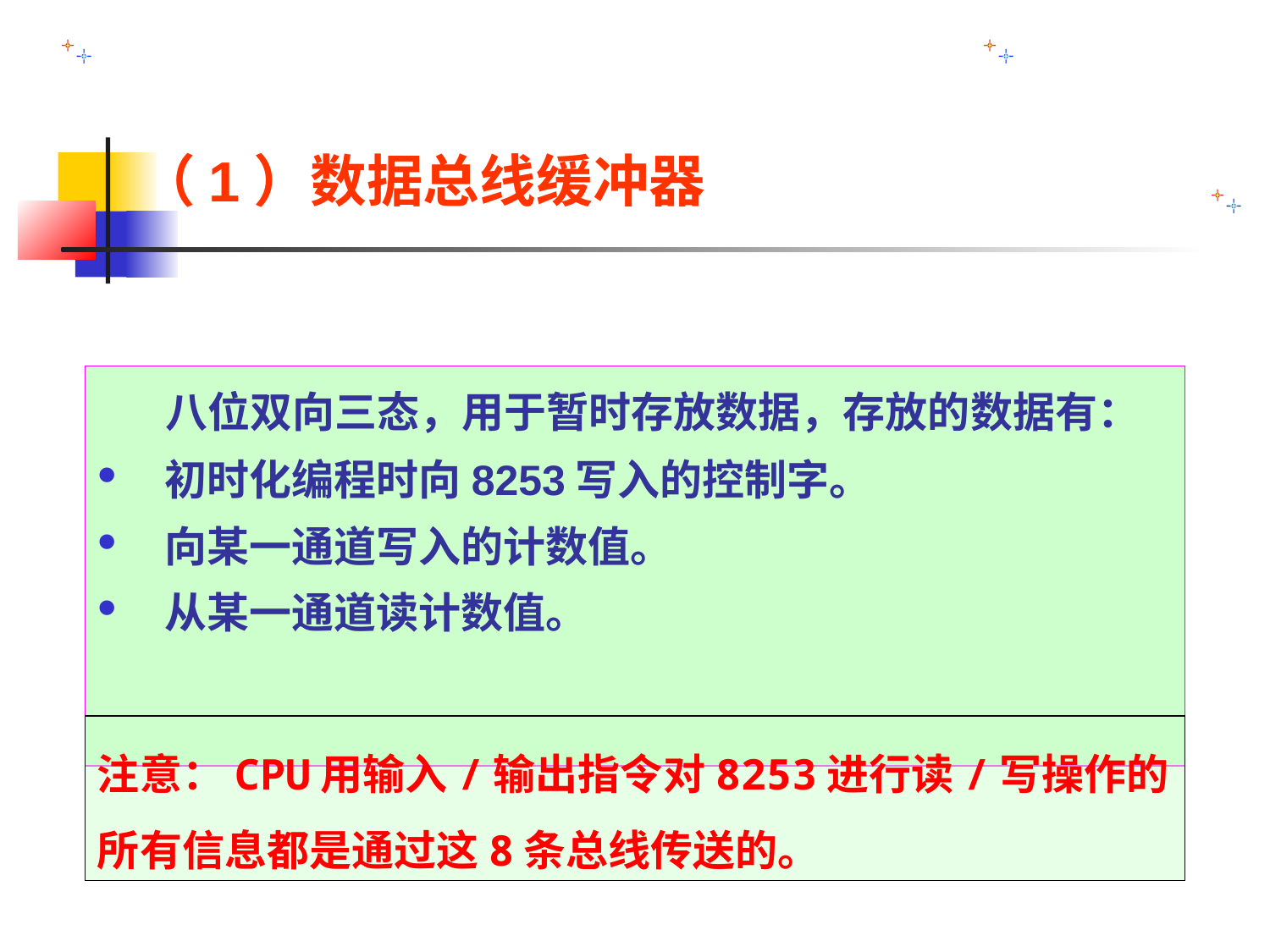

（1）数据总线缓冲器
     八位双向三态，用于暂时存放数据，存放的数据有：
 初时化编程时向8253写入的控制字。
 向某一通道写入的计数值。
 从某一通道读计数值。
注意：CPU用输入/输出指令对8253进行读/写操作的所有信息都是通过这8条总线传送的。